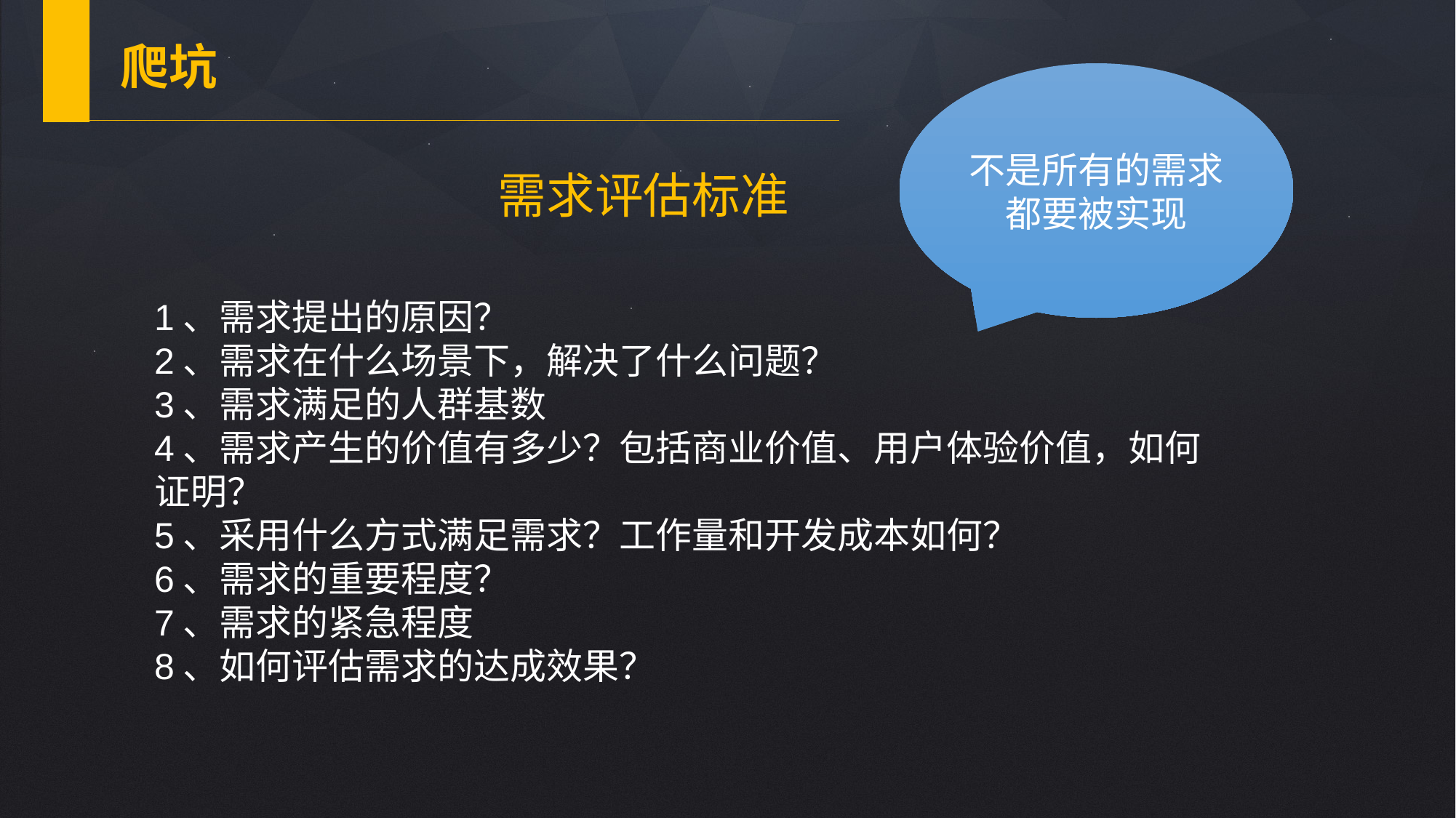

爬坑
不是所有的需求都要被实现
需求评估标准
1、需求提出的原因？
2、需求在什么场景下，解决了什么问题？
3、需求满足的人群基数
4、需求产生的价值有多少？包括商业价值、用户体验价值，如何证明？
5、采用什么方式满足需求？工作量和开发成本如何？
6、需求的重要程度？
7、需求的紧急程度
8、如何评估需求的达成效果？